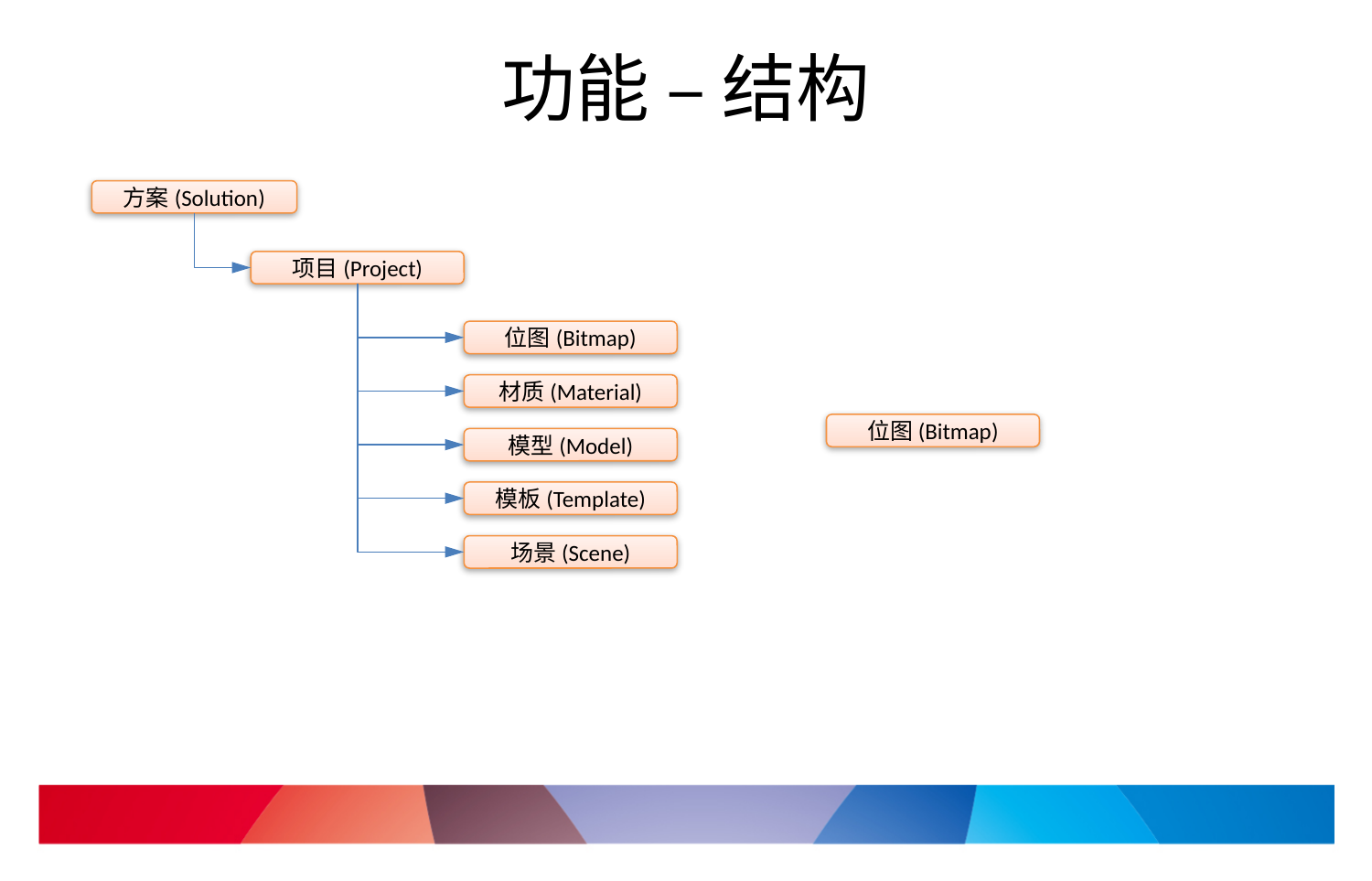

# 功能 – 结构
方案(Solution)
项目(Project)
位图(Bitmap)
材质(Material)
位图(Bitmap)
模型(Model)
模板(Template)
场景(Scene)